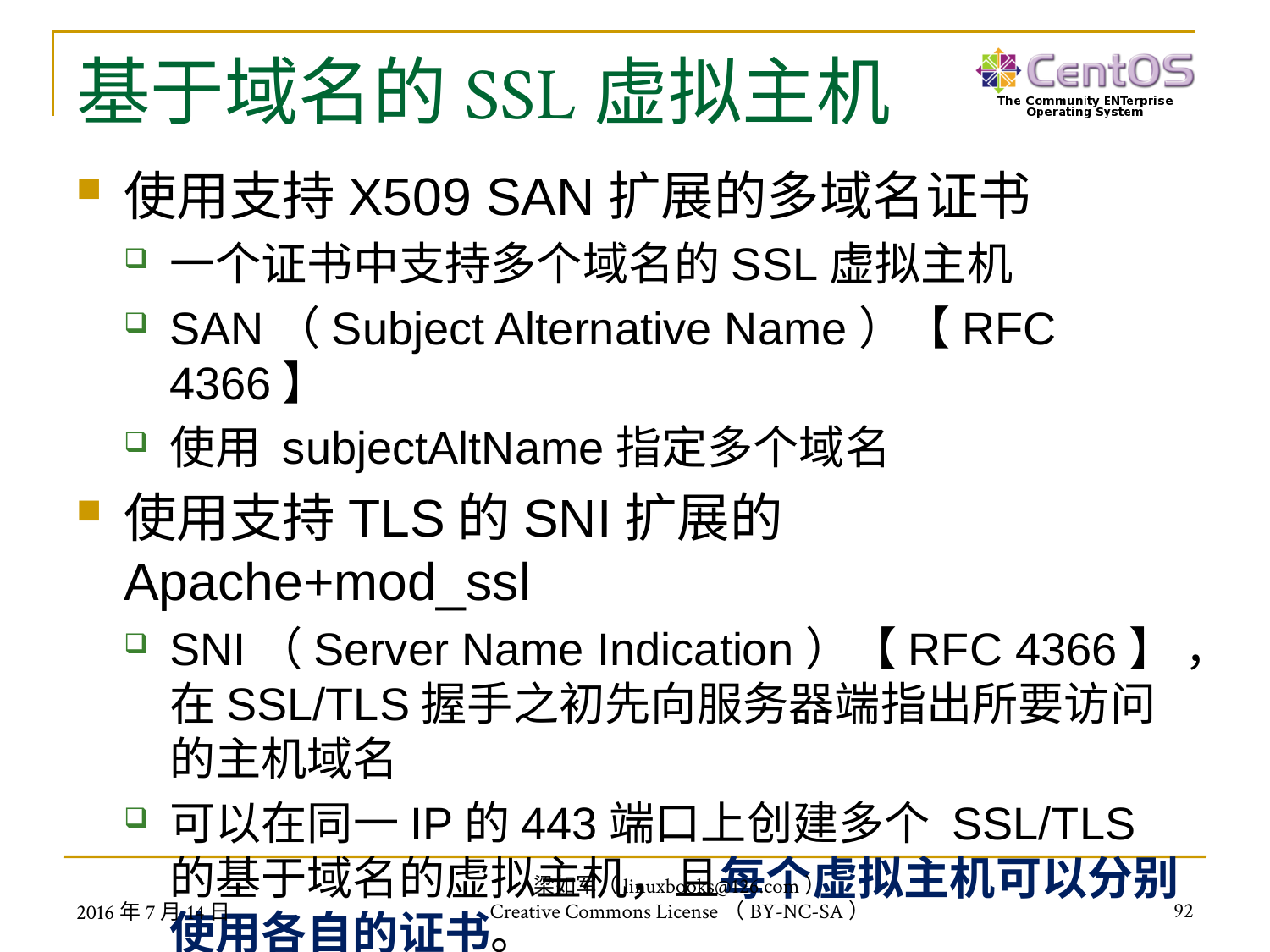

# 基于域名的SSL虚拟主机
使用支持X509 SAN扩展的多域名证书
一个证书中支持多个域名的SSL虚拟主机
SAN（Subject Alternative Name）【RFC 4366】
使用 subjectAltName指定多个域名
使用支持TLS的SNI扩展的Apache+mod_ssl
SNI（Server Name Indication）【RFC 4366】 ，在SSL/TLS握手之初先向服务器端指出所要访问的主机域名
可以在同一IP的443端口上创建多个 SSL/TLS 的基于域名的虚拟主机，且每个虚拟主机可以分别使用各自的证书。
梁如军（linuxbooks@126.com）
Creative Commons License（BY-NC-SA）
2016年7月14日
92